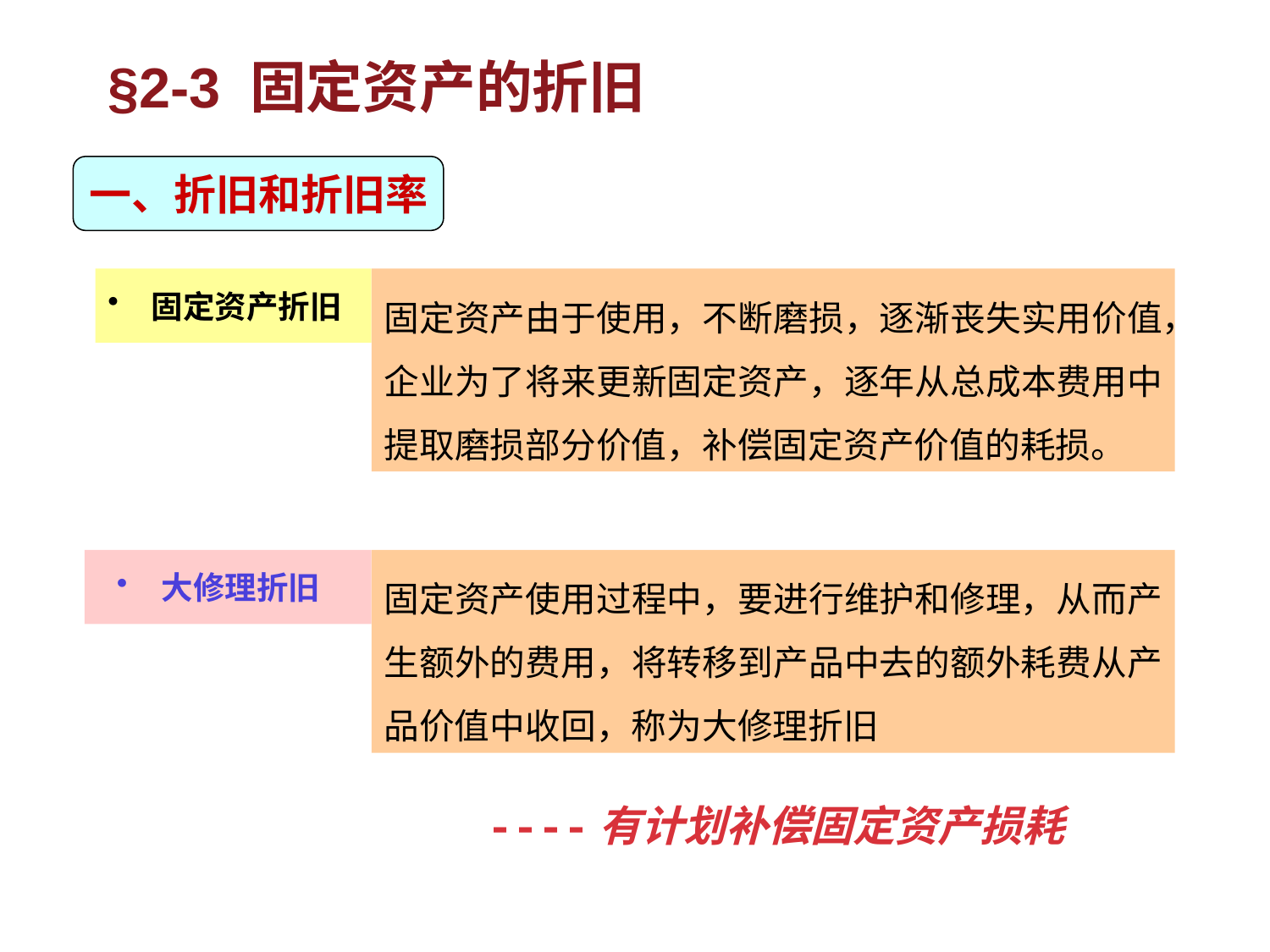

§2-3 固定资产的折旧
一、折旧和折旧率
 固定资产折旧
固定资产由于使用，不断磨损，逐渐丧失实用价值，企业为了将来更新固定资产，逐年从总成本费用中提取磨损部分价值，补偿固定资产价值的耗损。
 大修理折旧
固定资产使用过程中，要进行维护和修理，从而产生额外的费用，将转移到产品中去的额外耗费从产品价值中收回，称为大修理折旧
----有计划补偿固定资产损耗